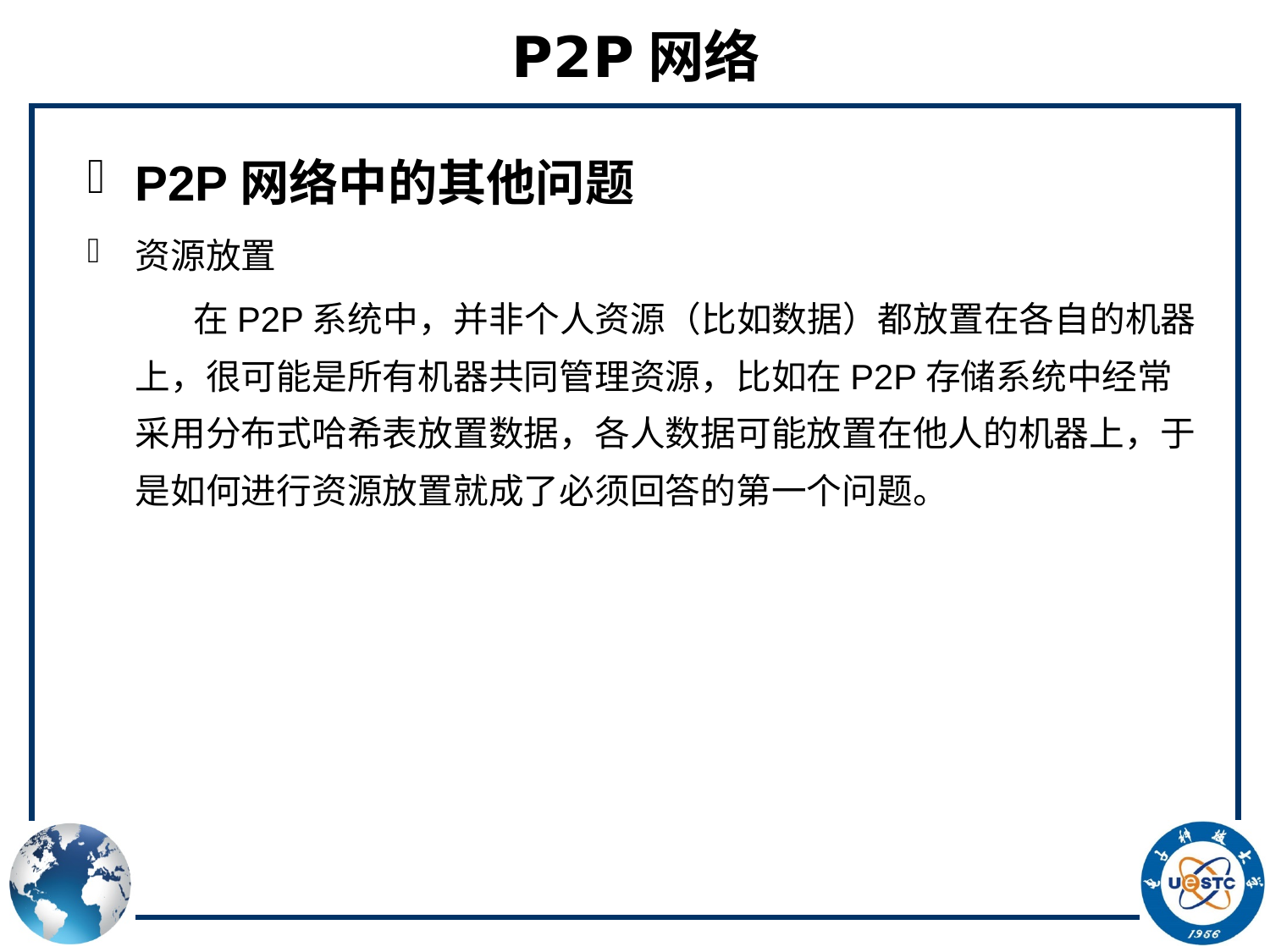

# P2P网络
P2P网络中的其他问题
资源放置
　　　在P2P系统中，并非个人资源（比如数据）都放置在各自的机器上，很可能是所有机器共同管理资源，比如在P2P存储系统中经常采用分布式哈希表放置数据，各人数据可能放置在他人的机器上，于是如何进行资源放置就成了必须回答的第一个问题。